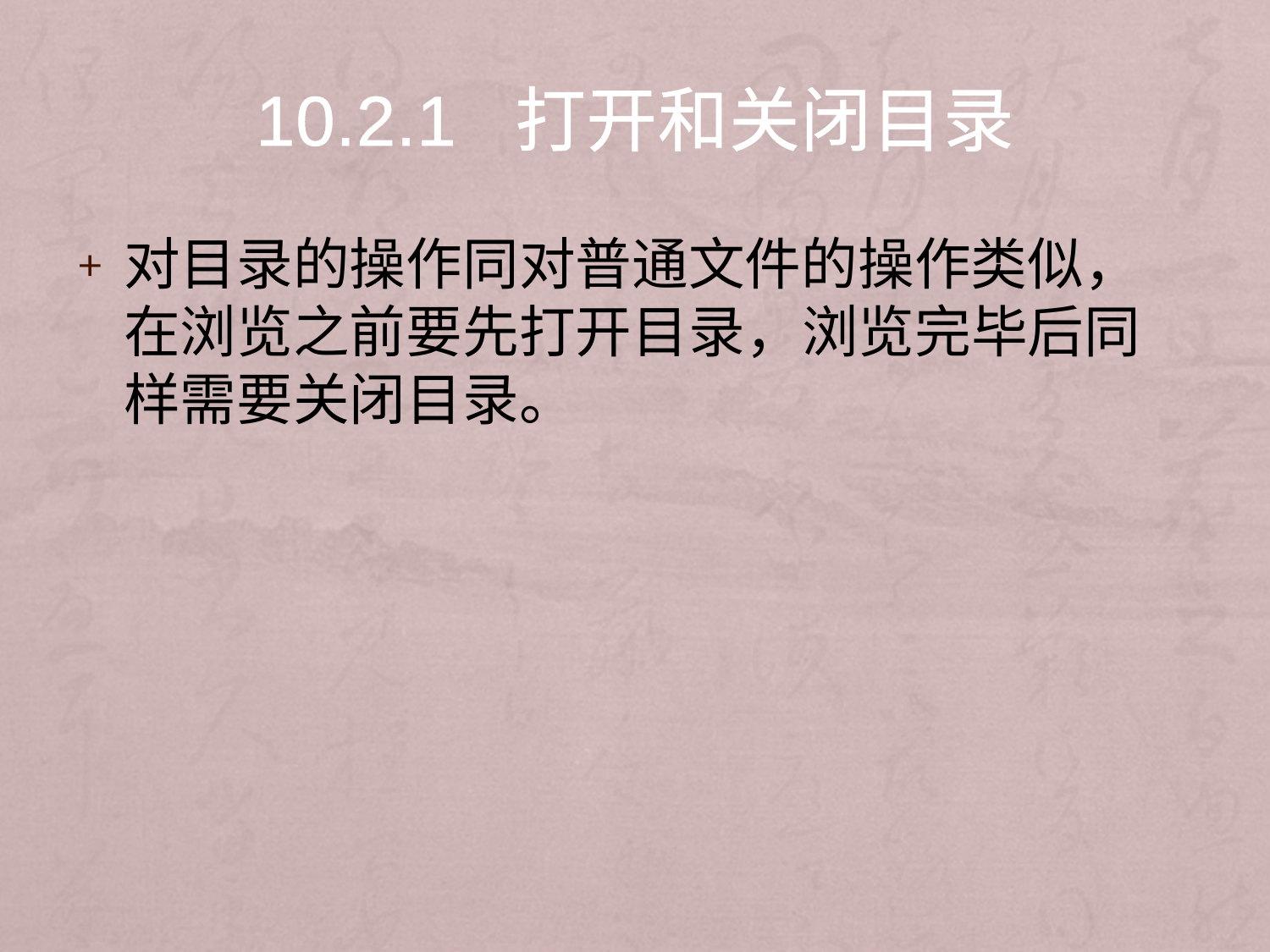

# 10.2.1  打开和关闭目录
对目录的操作同对普通文件的操作类似，在浏览之前要先打开目录，浏览完毕后同样需要关闭目录。